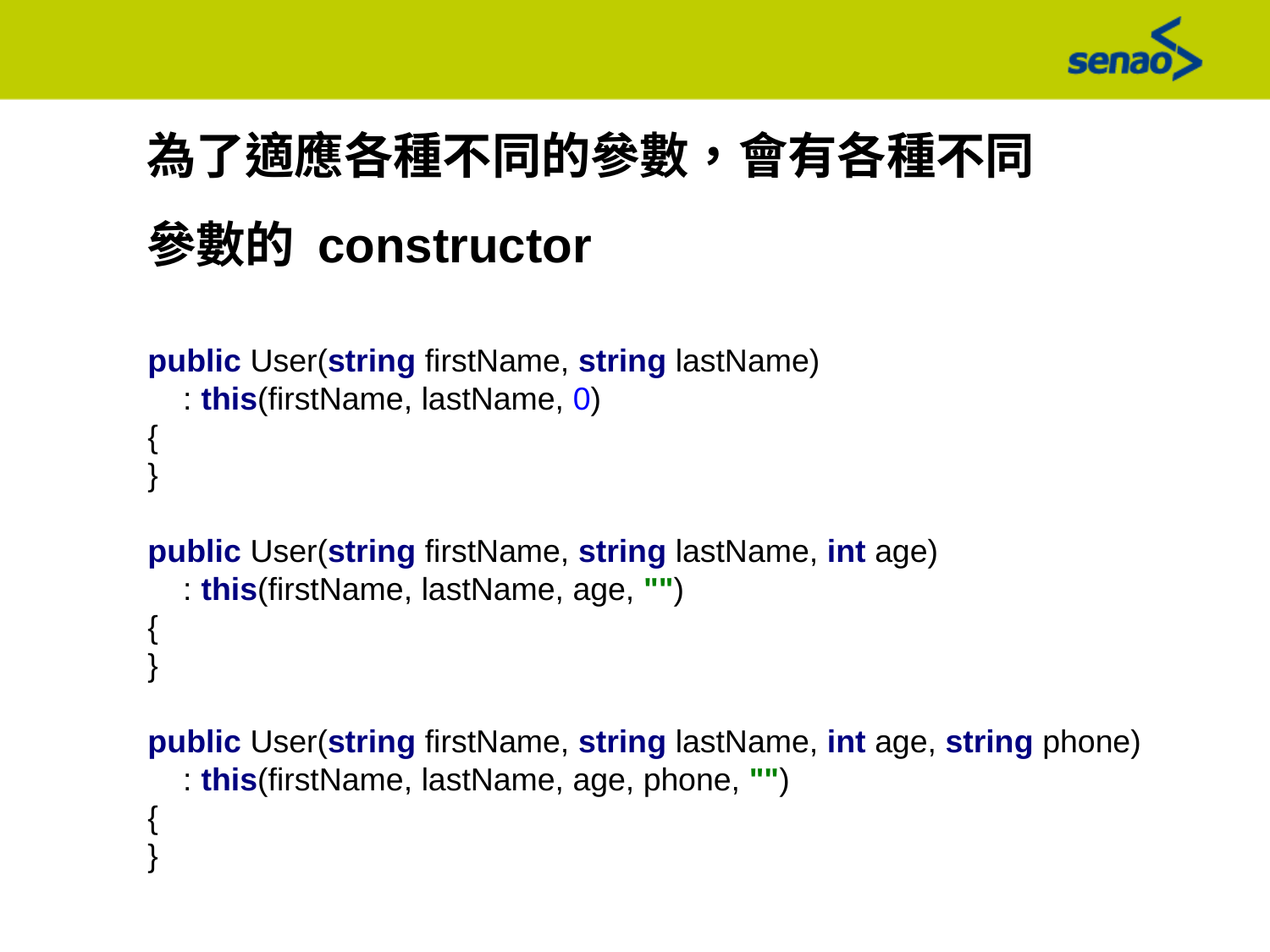

為了適應各種不同的參數，會有各種不同參數的 constructor
public User(string firstName, string lastName)
    : this(firstName, lastName, 0)
{
}
public User(string firstName, string lastName, int age)
    : this(firstName, lastName, age, "")
{
}
public User(string firstName, string lastName, int age, string phone)
    : this(firstName, lastName, age, phone, "")
{
}